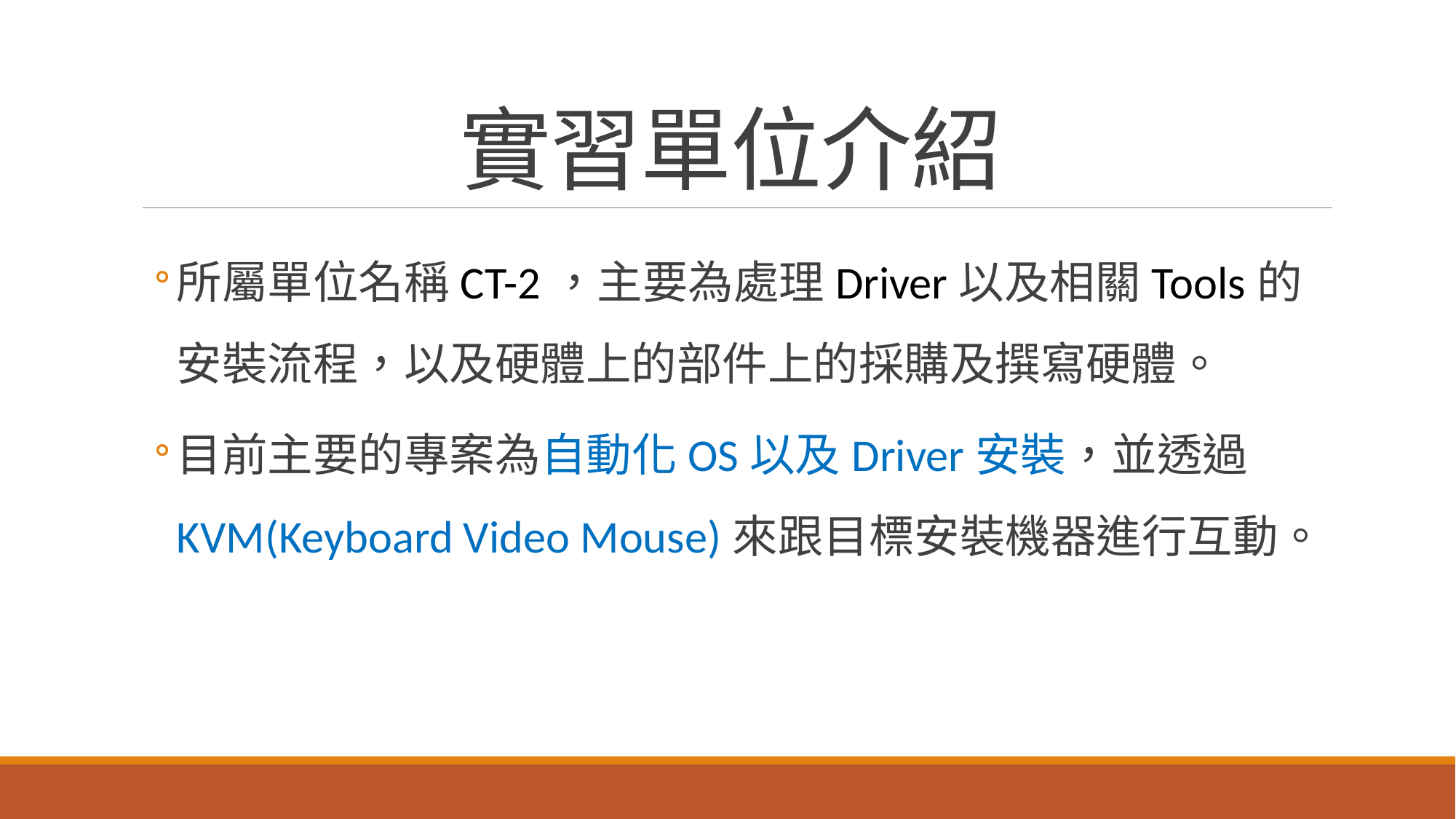

# 實習單位介紹
所屬單位名稱CT-2，主要為處理Driver以及相關Tools的安裝流程，以及硬體上的部件上的採購及撰寫硬體。
目前主要的專案為自動化OS以及Driver安裝，並透過KVM(Keyboard Video Mouse)來跟目標安裝機器進行互動。